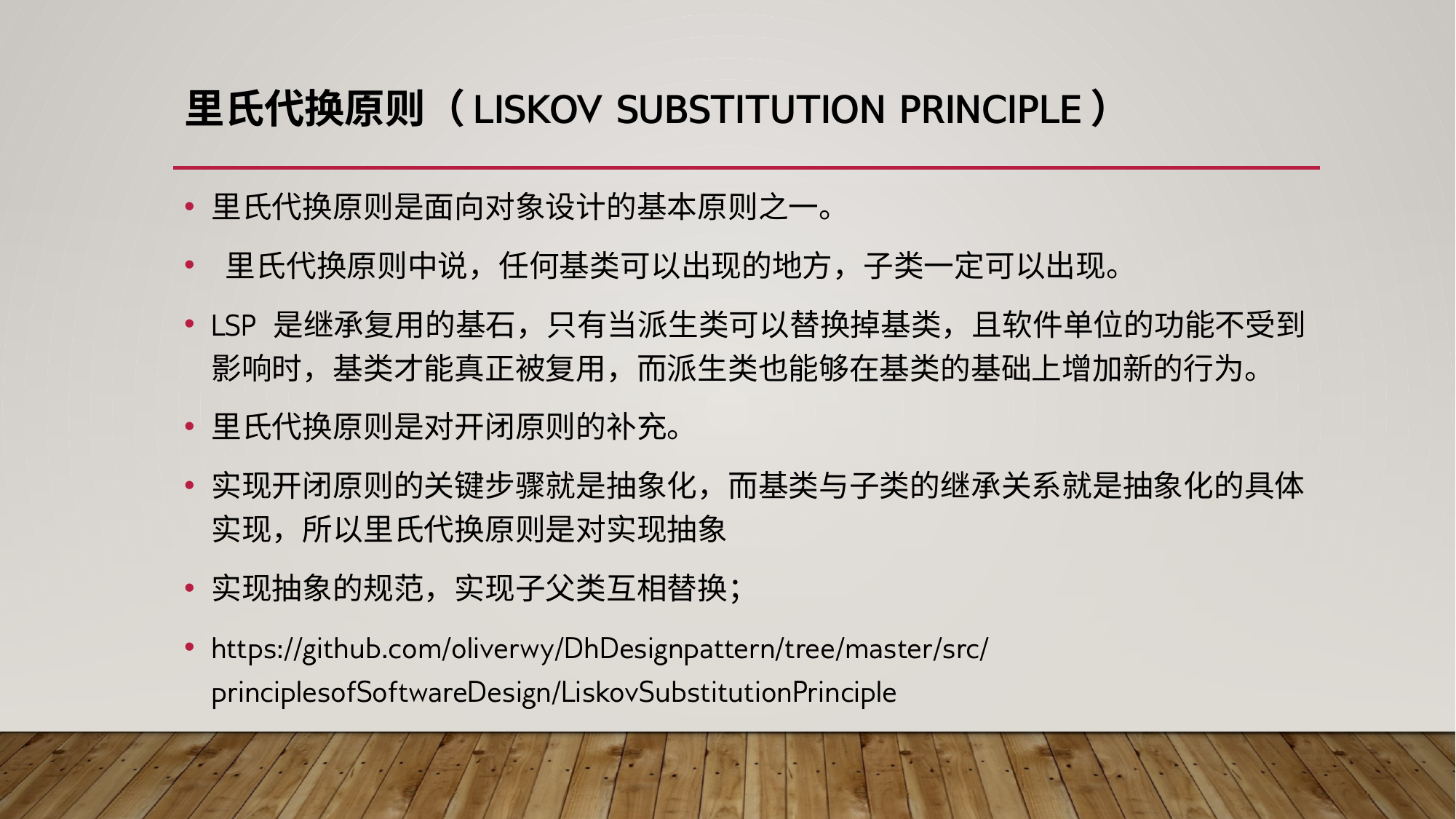

# 里氏代换原则（Liskov Substitution Principle）
里氏代换原则是面向对象设计的基本原则之一。
 里氏代换原则中说，任何基类可以出现的地方，子类一定可以出现。
LSP 是继承复用的基石，只有当派生类可以替换掉基类，且软件单位的功能不受到影响时，基类才能真正被复用，而派生类也能够在基类的基础上增加新的行为。
里氏代换原则是对开闭原则的补充。
实现开闭原则的关键步骤就是抽象化，而基类与子类的继承关系就是抽象化的具体实现，所以里氏代换原则是对实现抽象
实现抽象的规范，实现子父类互相替换；
https://github.com/oliverwy/DhDesignpattern/tree/master/src/principlesofSoftwareDesign/LiskovSubstitutionPrinciple